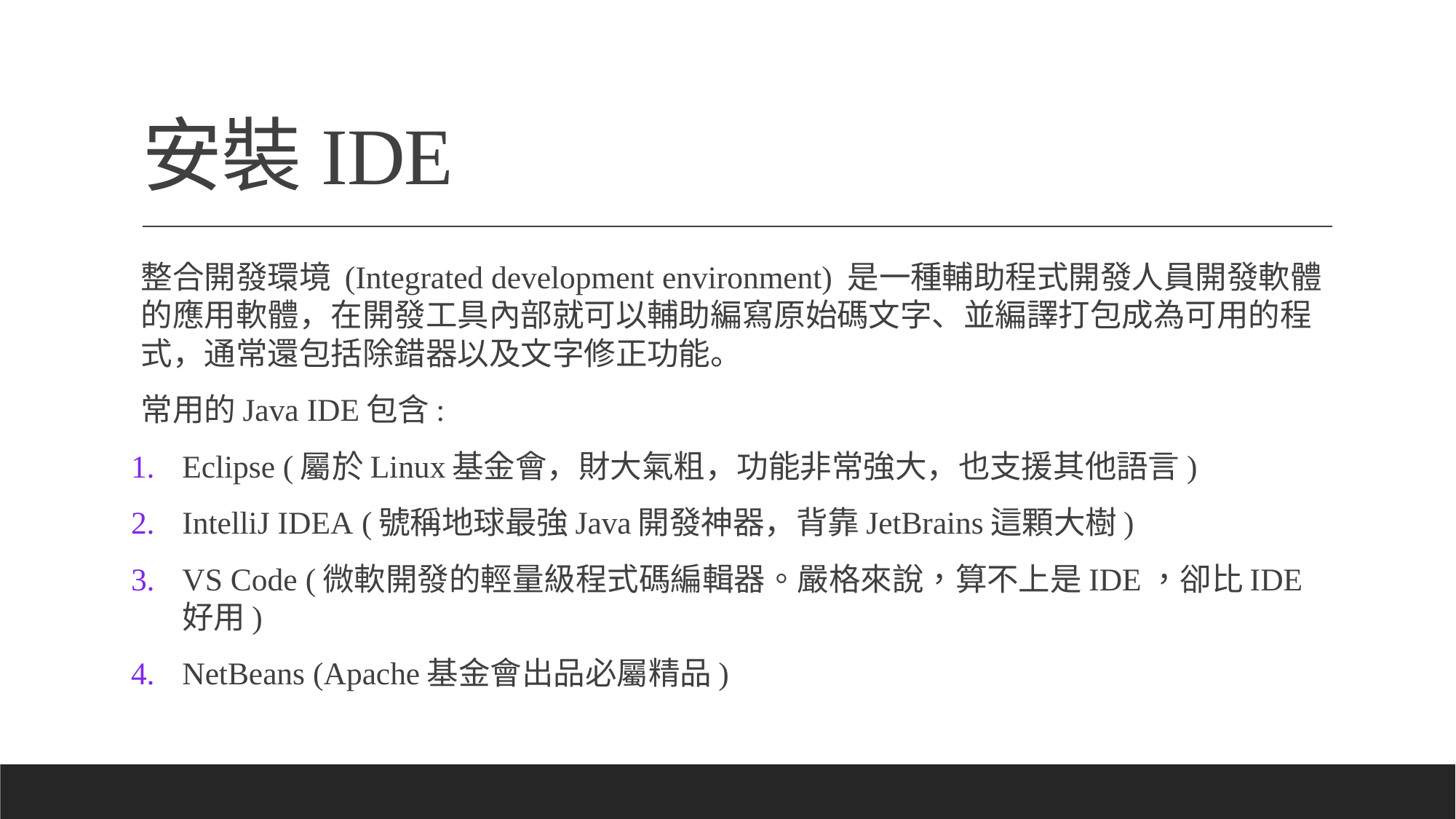

# 安裝IDE
整合開發環境 (Integrated development environment) 是一種輔助程式開發人員開發軟體的應用軟體，在開發工具內部就可以輔助編寫原始碼文字、並編譯打包成為可用的程式，通常還包括除錯器以及文字修正功能。
常用的Java IDE包含:
Eclipse (屬於Linux基金會，財大氣粗，功能非常強大，也支援其他語言)
IntelliJ IDEA (號稱地球最強Java開發神器，背靠JetBrains這顆大樹)
VS Code (微軟開發的輕量級程式碼編輯器。嚴格來說，算不上是IDE，卻比IDE好用)
NetBeans (Apache基金會出品必屬精品)